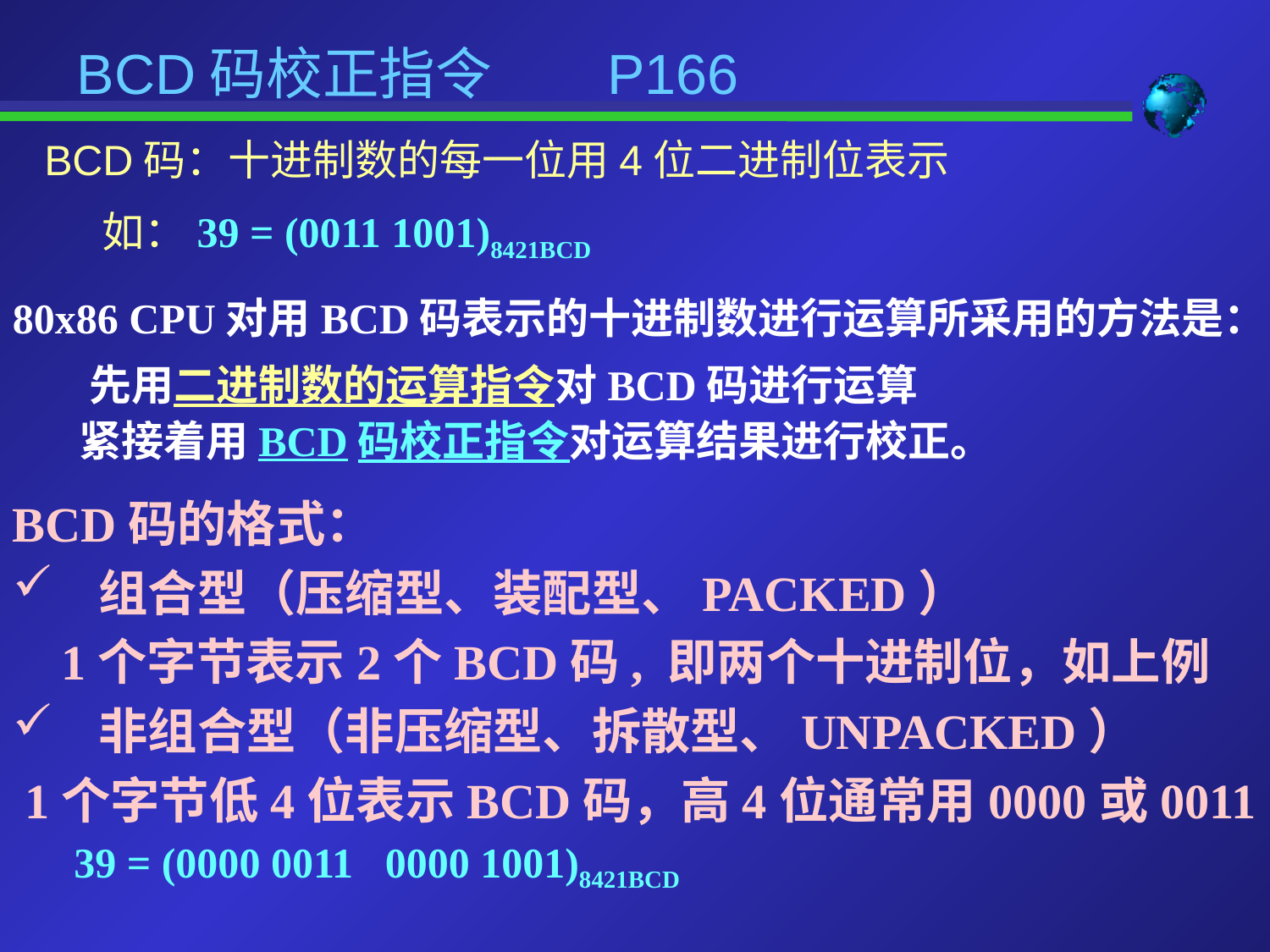

BCD码校正指令        P166
BCD码：十进制数的每一位用4位二进制位表示
     如：39 = (0011 1001)8421BCD
80x86 CPU对用BCD码表示的十进制数进行运算所采用的方法是：
       先用二进制数的运算指令对BCD码进行运算
       紧接着用BCD码校正指令对运算结果进行校正。
BCD码的格式：
   组合型（压缩型、装配型、PACKED）
    1个字节表示2个BCD码, 即两个十进制位，如上例
   非组合型（非压缩型、拆散型、UNPACKED）
 1个字节低4位表示BCD码，高4位通常用0000或0011
     39 = (0000 0011   0000 1001)8421BCD
52